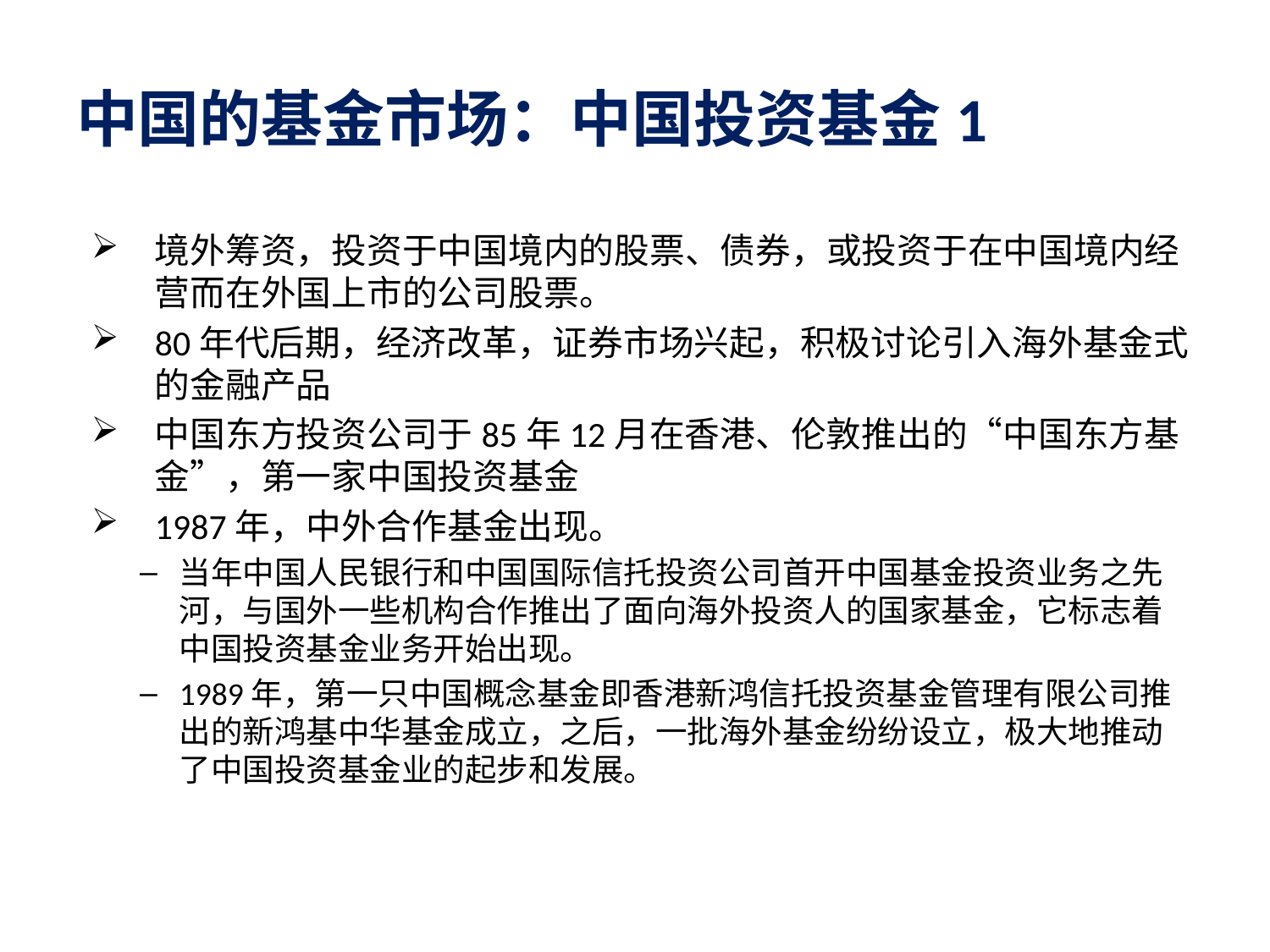

# 中国的基金市场：中国投资基金1
境外筹资，投资于中国境内的股票、债券，或投资于在中国境内经营而在外国上市的公司股票。
80年代后期，经济改革，证券市场兴起，积极讨论引入海外基金式的金融产品
中国东方投资公司于85年12月在香港、伦敦推出的“中国东方基金”，第一家中国投资基金
1987年，中外合作基金出现。
当年中国人民银行和中国国际信托投资公司首开中国基金投资业务之先河，与国外一些机构合作推出了面向海外投资人的国家基金，它标志着中国投资基金业务开始出现。
1989年，第一只中国概念基金即香港新鸿信托投资基金管理有限公司推出的新鸿基中华基金成立，之后，一批海外基金纷纷设立，极大地推动了中国投资基金业的起步和发展。